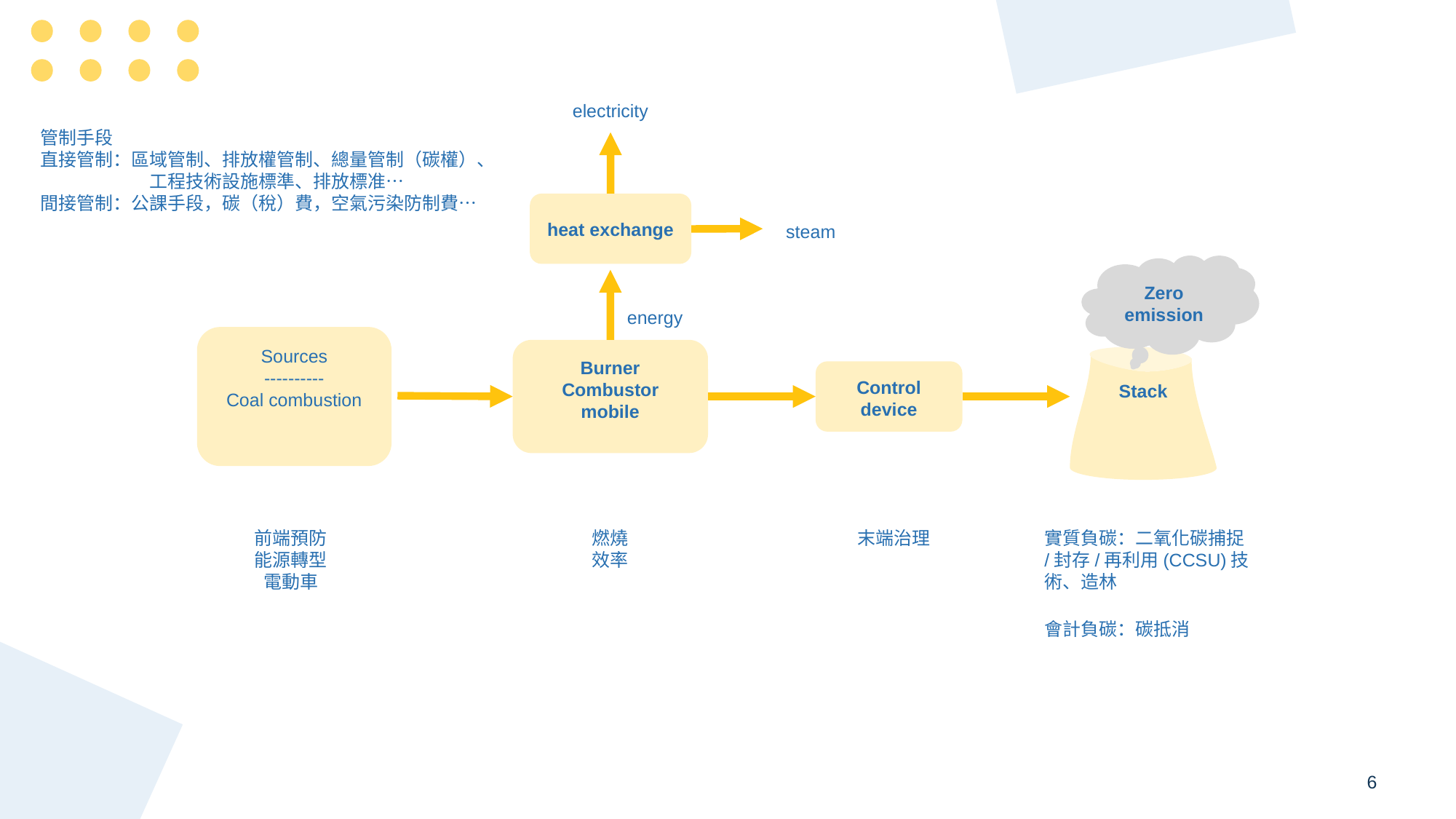

electricity
管制手段
直接管制：區域管制、排放權管制、總量管制（碳權）、
	工程技術設施標準、排放標准…
間接管制：公課手段，碳（稅）費，空氣污染防制費…
heat exchange
steam
Zero emission
energy
Sources
----------
Coal combustion

Burner
Combustor
mobile

Stack
Control
device
前端預防
能源轉型
電動車
燃燒
效率
末端治理
實質負碳：二氧化碳捕捉/封存/再利用(CCSU)技術、造林
會計負碳：碳抵消